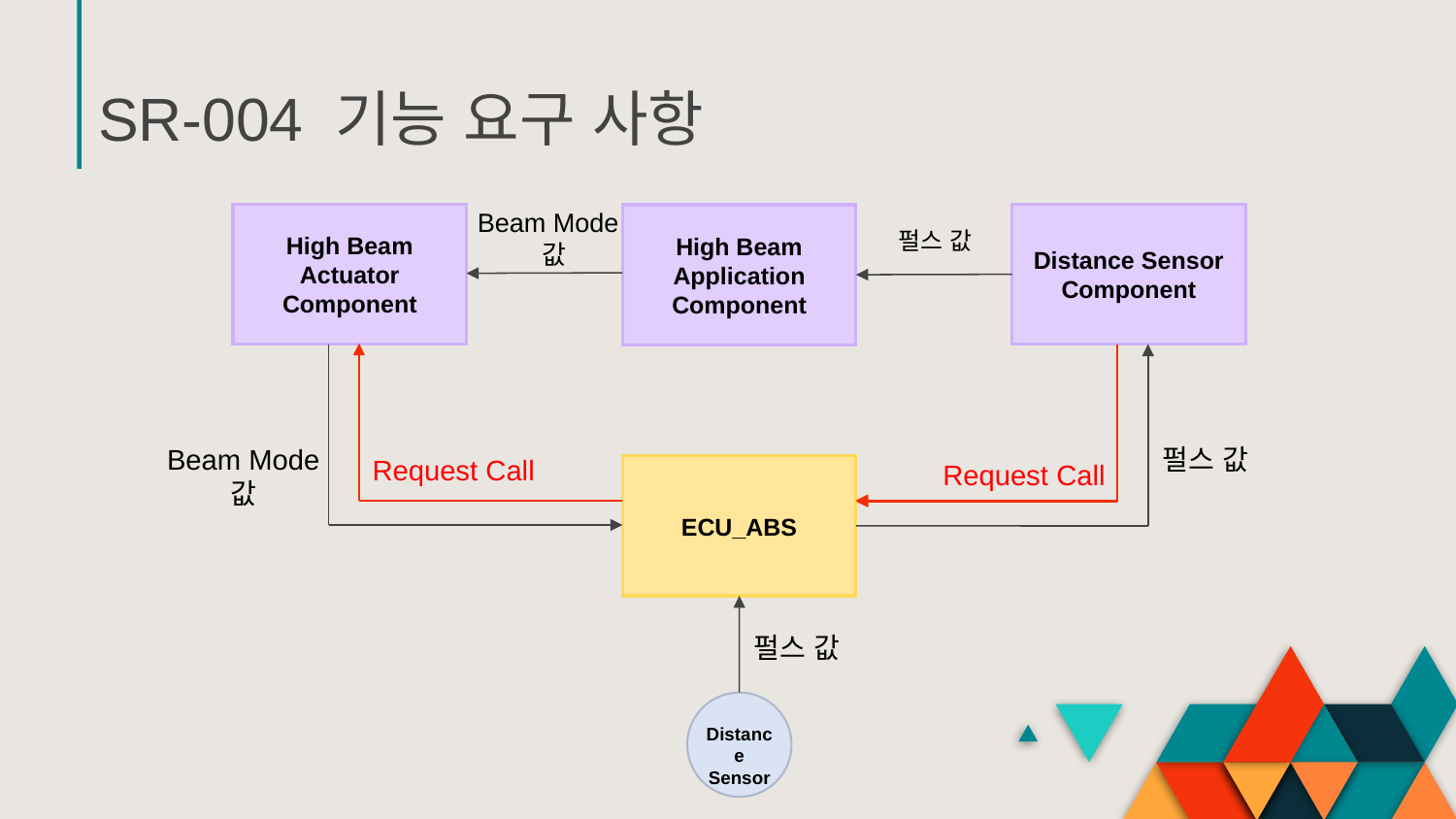

# SR-004 기능 요구 사항
Beam Mode
 값
High Beam
Actuator Component
Distance Sensor
Component
High Beam Application Component
펄스 값
Beam Mode
값
펄스 값
Request Call
Request Call
ECU_ABS
펄스 값

Distance
Sensor